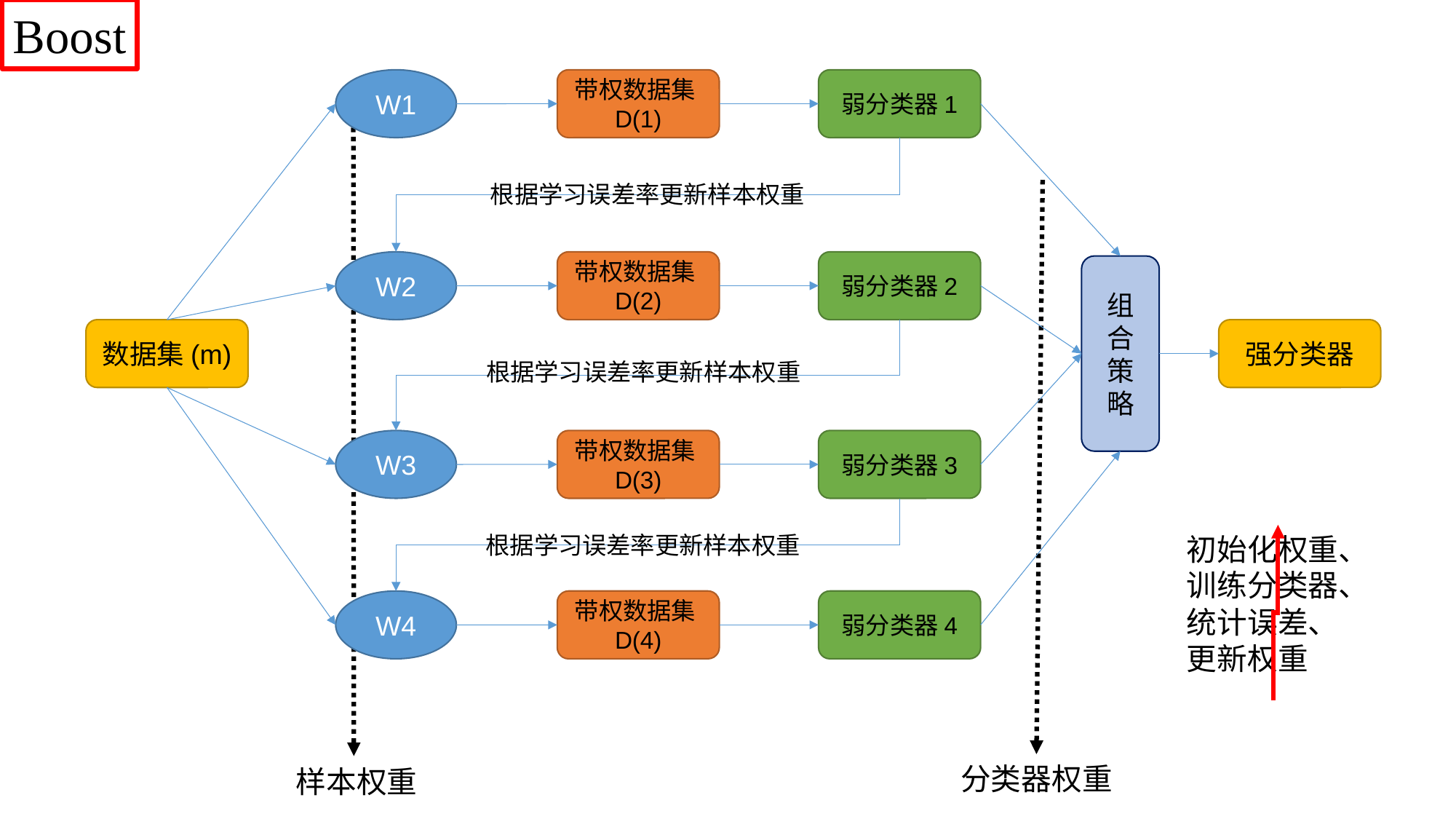

Boost
W1
带权数据集D(1)
弱分类器1
根据学习误差率更新样本权重
W2
带权数据集D(2)
弱分类器2
组合策略
强分类器
数据集(m)
根据学习误差率更新样本权重
W3
带权数据集D(3)
弱分类器3
根据学习误差率更新样本权重
初始化权重、
训练分类器、
统计误差、
更新权重
W4
带权数据集D(4)
弱分类器4
分类器权重
样本权重